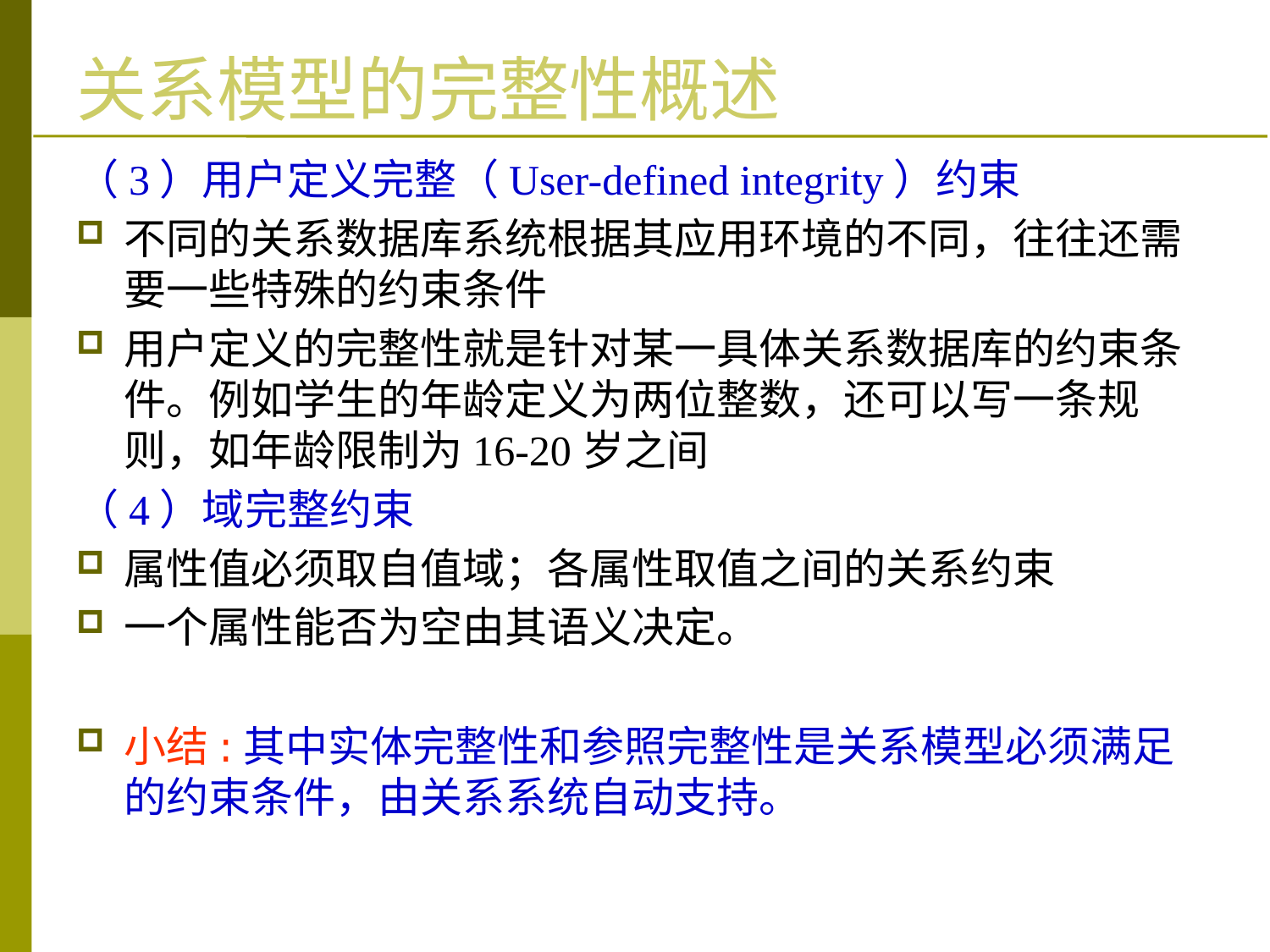

# 关系模型的完整性概述
（3）用户定义完整（User-defined integrity）约束
不同的关系数据库系统根据其应用环境的不同，往往还需要一些特殊的约束条件
用户定义的完整性就是针对某一具体关系数据库的约束条件。例如学生的年龄定义为两位整数，还可以写一条规则，如年龄限制为16-20岁之间
（4）域完整约束
属性值必须取自值域；各属性取值之间的关系约束
一个属性能否为空由其语义决定。

小结:其中实体完整性和参照完整性是关系模型必须满足的约束条件，由关系系统自动支持。